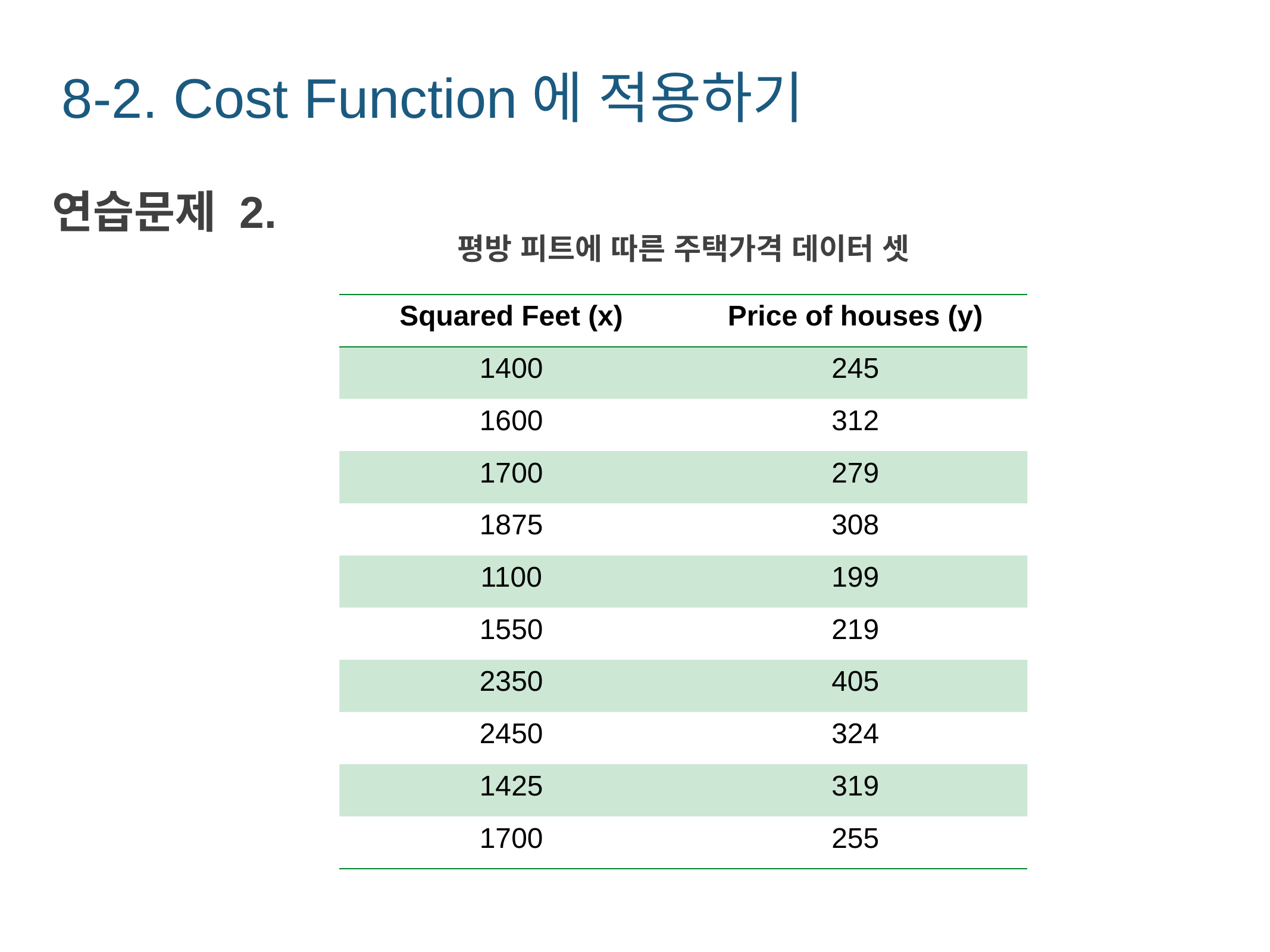

8-2. Cost Function에 적용하기
연습문제 2.
평방 피트에 따른 주택가격 데이터 셋
| Squared Feet (x) | Price of houses (y) |
| --- | --- |
| 1400 | 245 |
| 1600 | 312 |
| 1700 | 279 |
| 1875 | 308 |
| 1100 | 199 |
| 1550 | 219 |
| 2350 | 405 |
| 2450 | 324 |
| 1425 | 319 |
| 1700 | 255 |